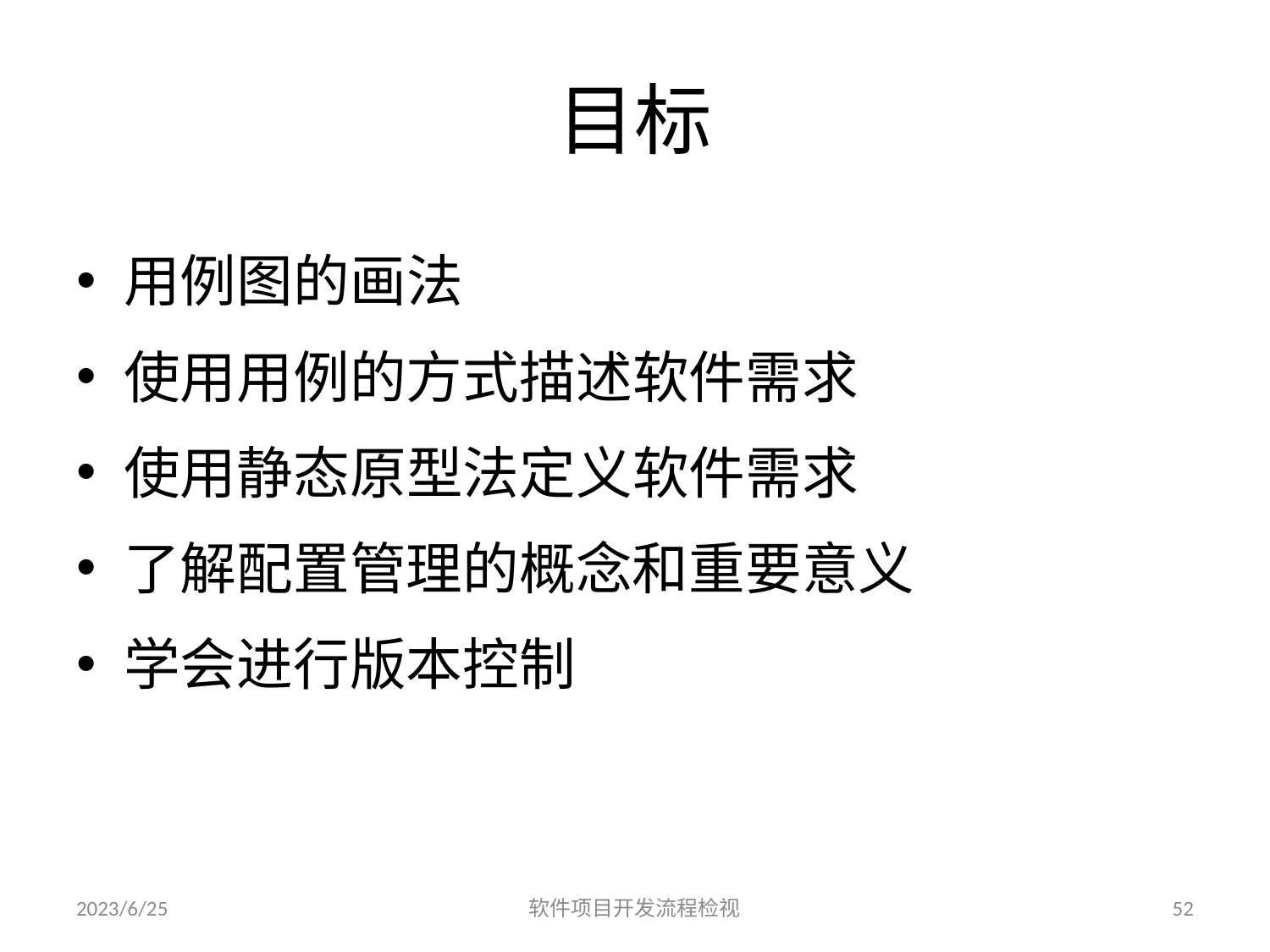

# 目标
用例图的画法
使用用例的方式描述软件需求
使用静态原型法定义软件需求
了解配置管理的概念和重要意义
学会进行版本控制
2023/6/25
软件项目开发流程检视
52